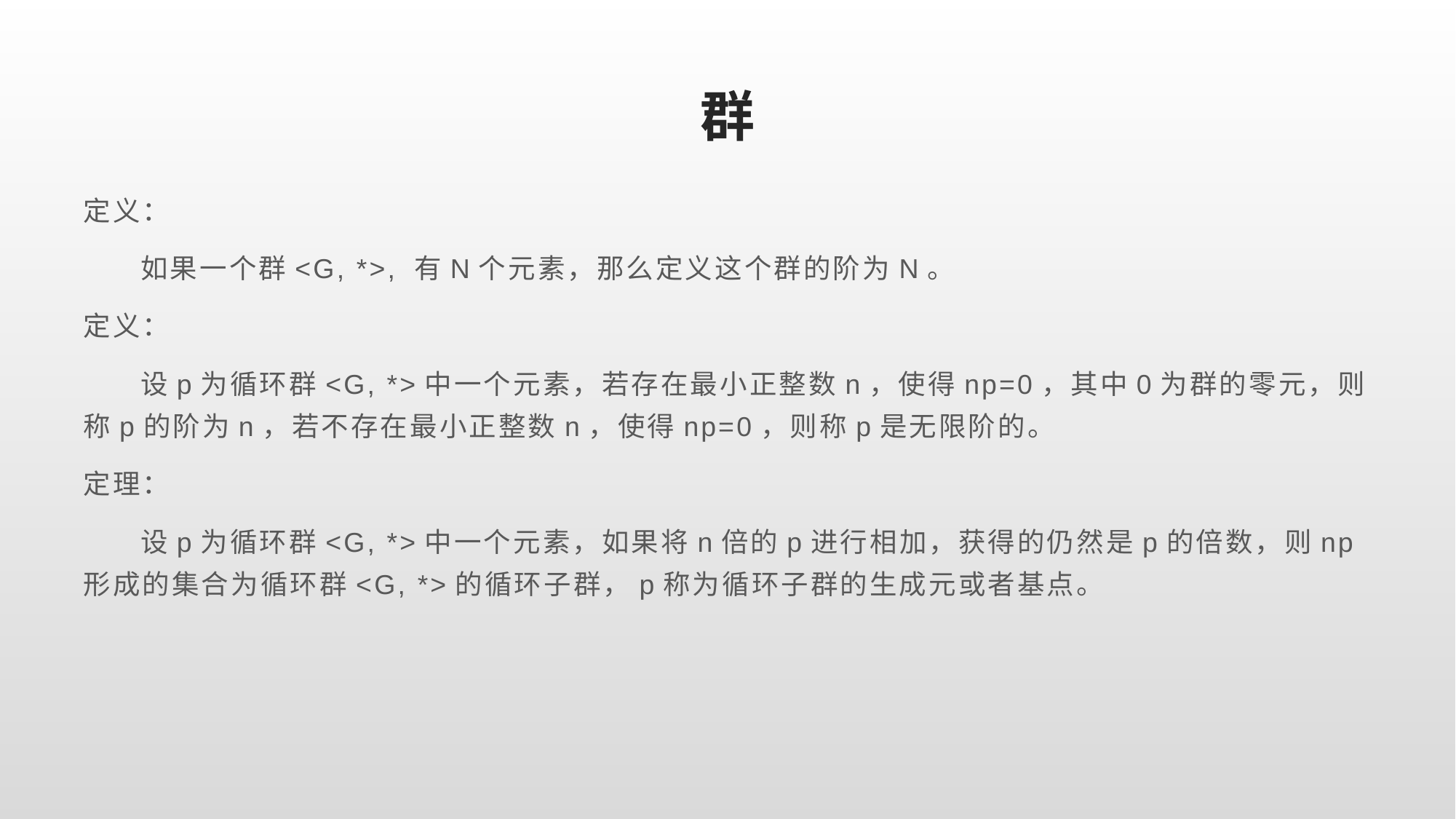

# 群
定义：
      如果一个群<G, *>, 有N个元素，那么定义这个群的阶为N。
定义：
      设p为循环群<G, *>中一个元素，若存在最小正整数n，使得np=0，其中0为群的零元，则称p的阶为n，若不存在最小正整数n，使得np=0，则称p是无限阶的。
定理：
      设p为循环群<G, *>中一个元素，如果将n倍的p进行相加，获得的仍然是p的倍数，则np形成的集合为循环群<G, *>的循环子群，p称为循环子群的生成元或者基点。